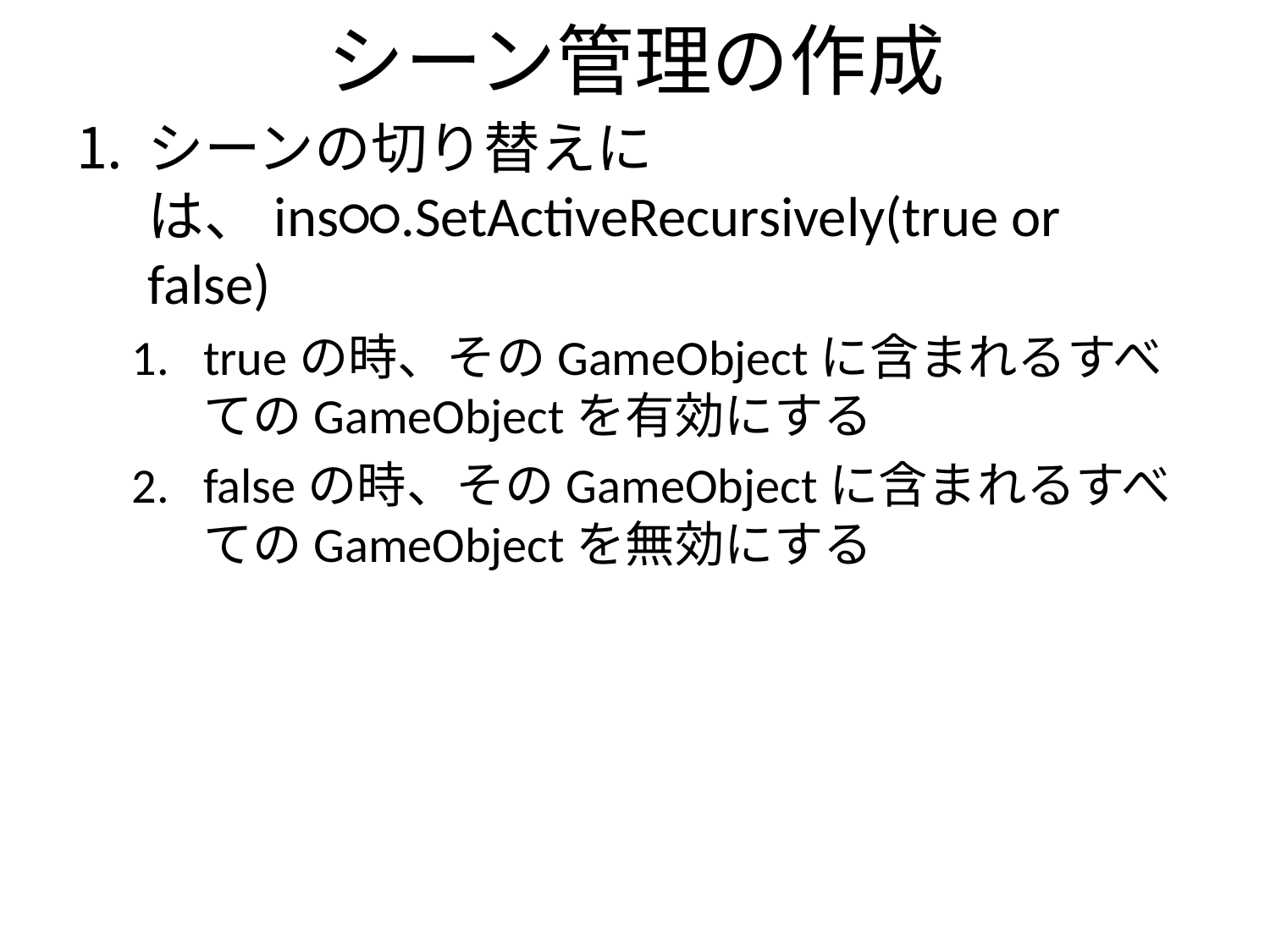

# シーン管理の作成
シーンの切り替えには、ins○○.SetActiveRecursively(true or false)
trueの時、そのGameObjectに含まれるすべてのGameObjectを有効にする
falseの時、そのGameObjectに含まれるすべてのGameObjectを無効にする